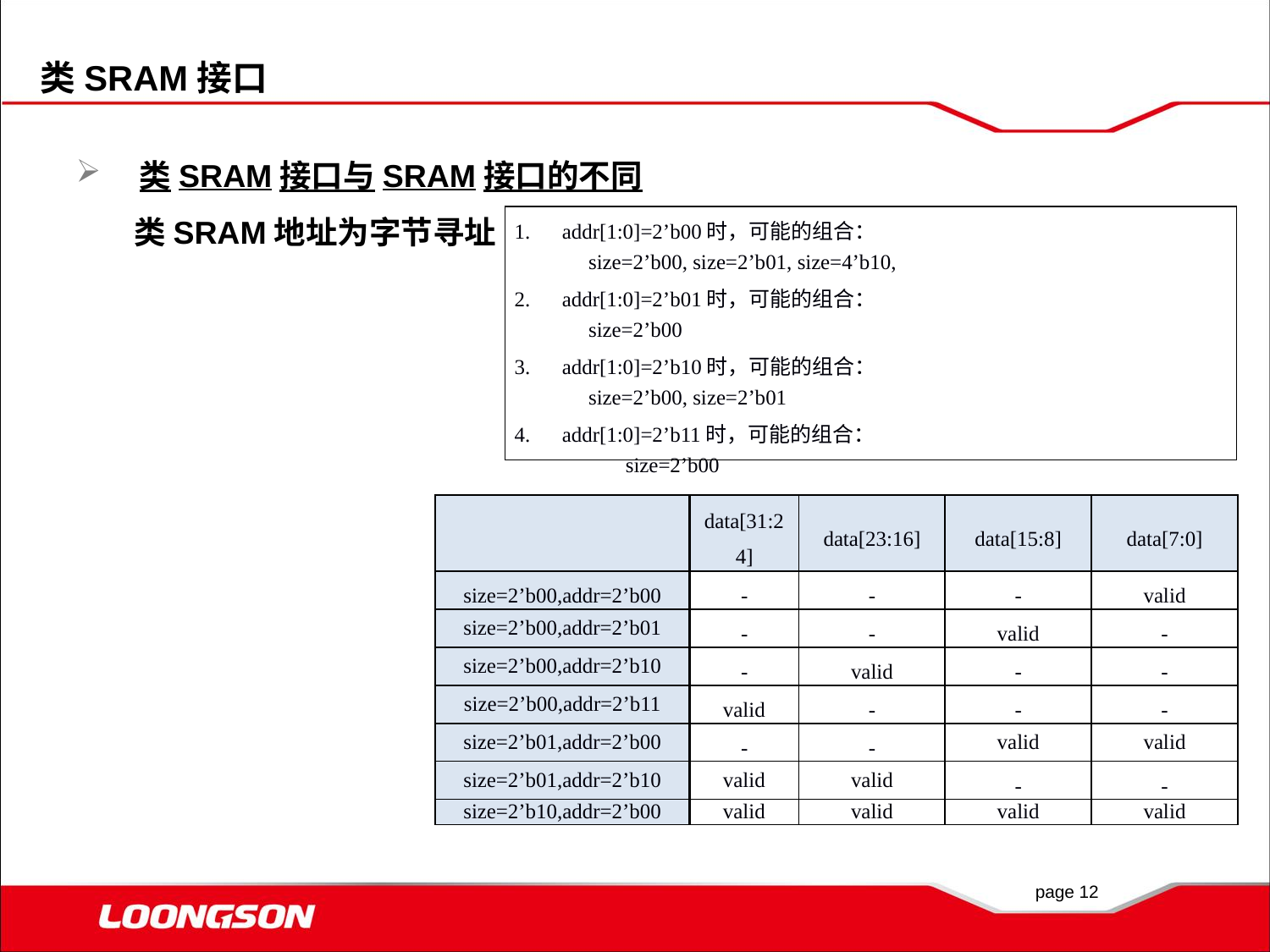

类SRAM接口
类SRAM接口与SRAM接口的不同
       类SRAM地址为字节寻址

| addr[1:0]=2’b00时，可能的组合： size=2’b00, size=2’b01, size=4’b10, addr[1:0]=2’b01时，可能的组合： size=2’b00 addr[1:0]=2’b10时，可能的组合： size=2’b00, size=2’b01 addr[1:0]=2’b11时，可能的组合： size=2’b00 |
| --- |
|  | data[31:24] | data[23:16] | data[15:8] | data[7:0] |
| --- | --- | --- | --- | --- |
| size=2’b00,addr=2’b00 | - | - | - | valid |
| size=2’b00,addr=2’b01 | - | - | valid | - |
| size=2’b00,addr=2’b10 | - | valid | - | - |
| size=2’b00,addr=2’b11 | valid | - | - | - |
| size=2’b01,addr=2’b00 | - | - | valid | valid |
| size=2’b01,addr=2’b10 | valid | valid | - | - |
| size=2’b10,addr=2’b00 | valid | valid | valid | valid |
page 12